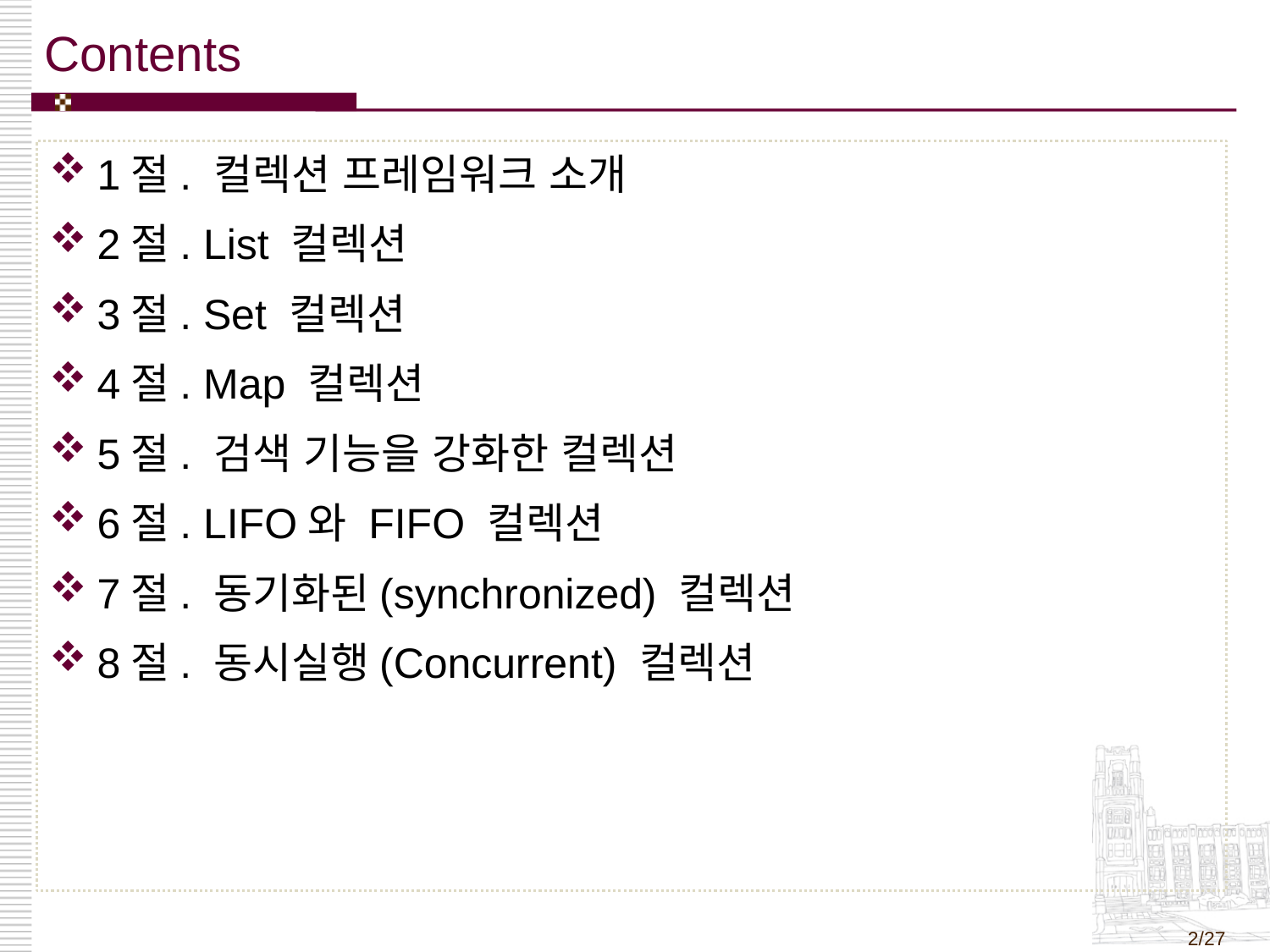

1절. 컬렉션 프레임워크 소개
2절. List 컬렉션
3절. Set 컬렉션
4절. Map 컬렉션
5절. 검색 기능을 강화한 컬렉션
6절. LIFO와 FIFO 컬렉션
7절. 동기화된(synchronized) 컬렉션
8절. 동시실행(Concurrent) 컬렉션